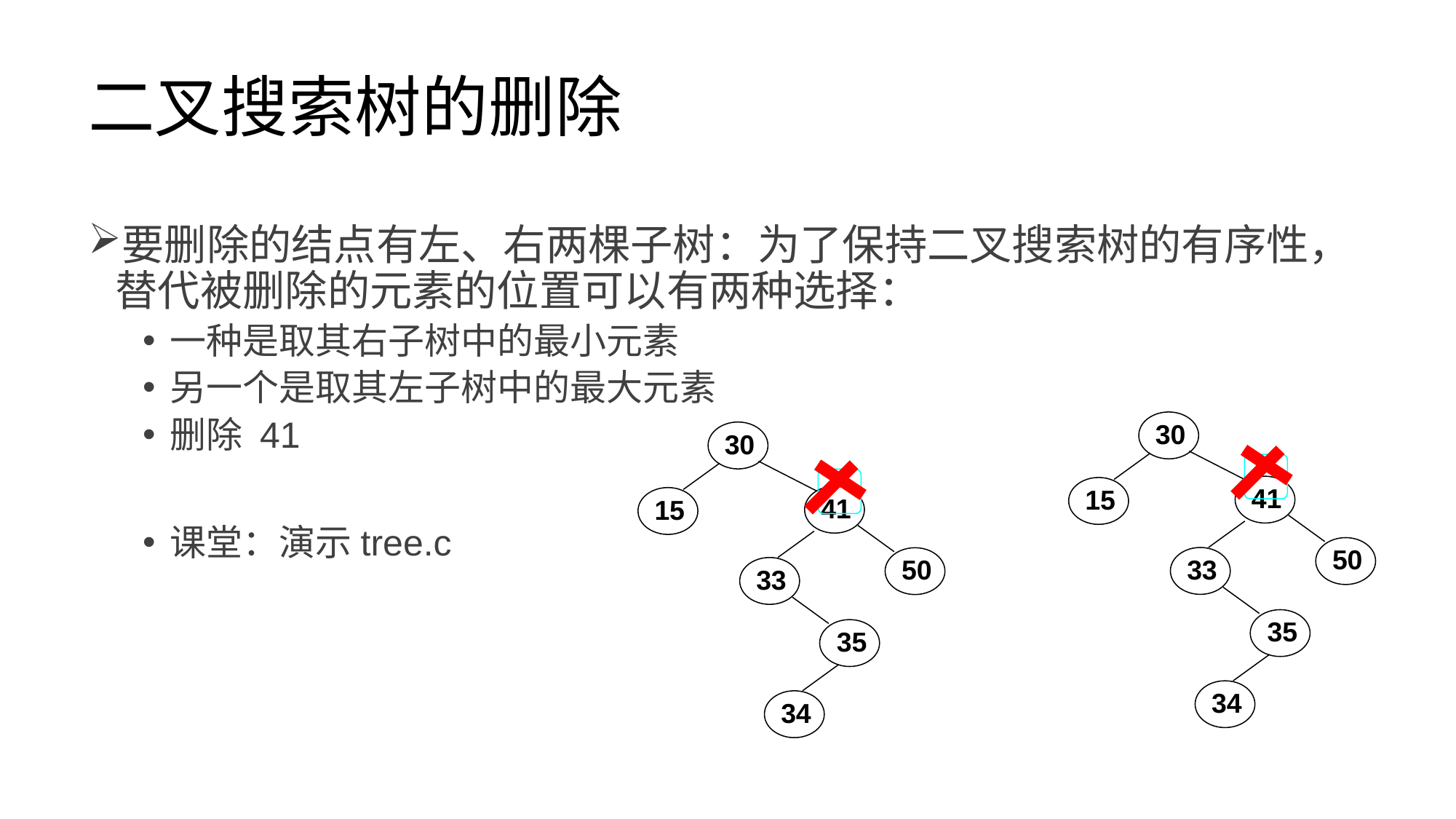

# 二叉搜索树的删除
要删除的结点有左、右两棵子树：为了保持二叉搜索树的有序性，替代被删除的元素的位置可以有两种选择：
一种是取其右子树中的最小元素
另一个是取其左子树中的最大元素
删除 41

课堂：演示tree.c

30

15

50

33

30

15

33

35

34

41

41

50

35

34